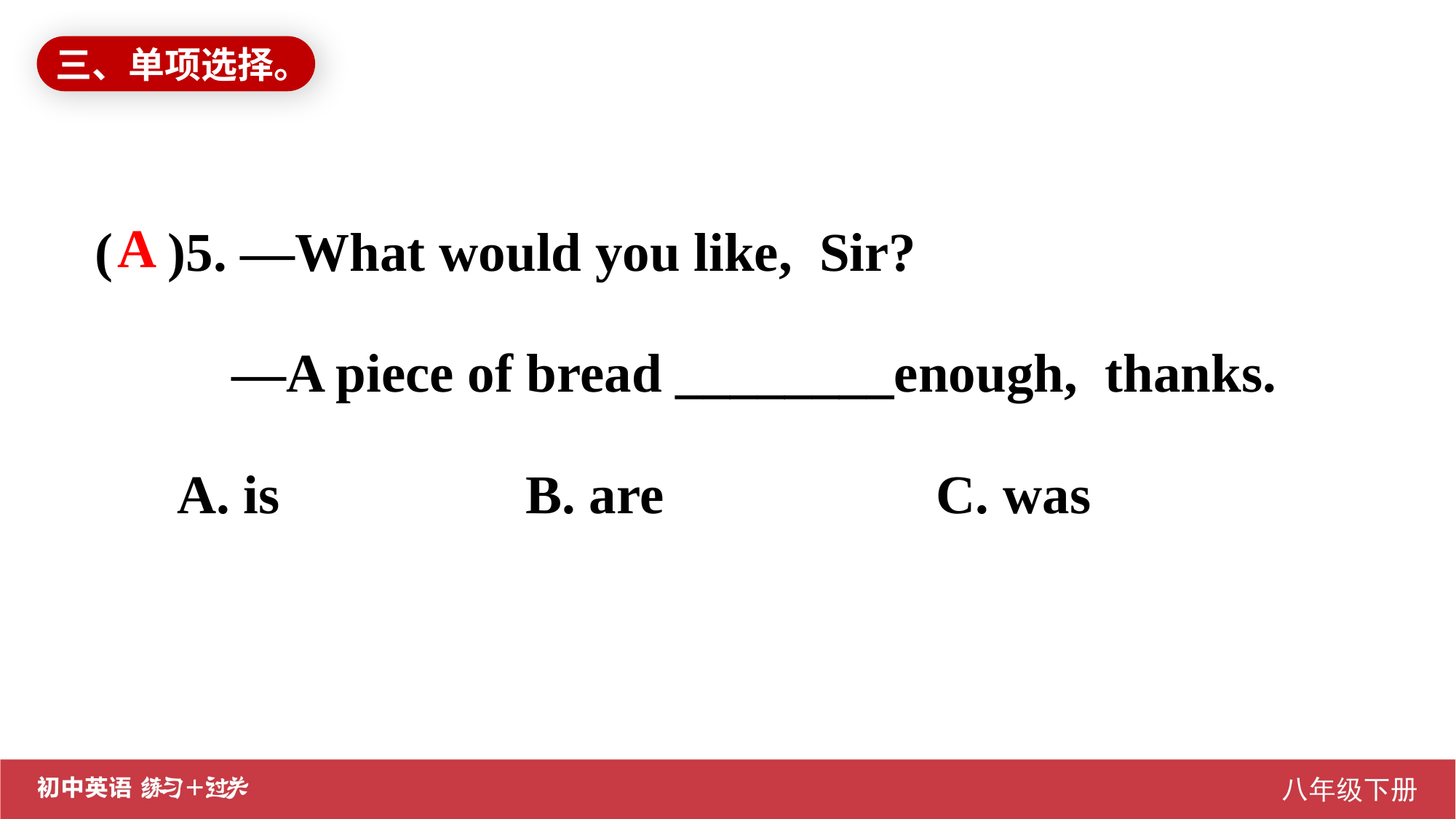

三、单项选择。
(    )5. —What would you like,  Sir?
          —A piece of bread ________enough,  thanks.
      A. is                  B. are                    C. was
A